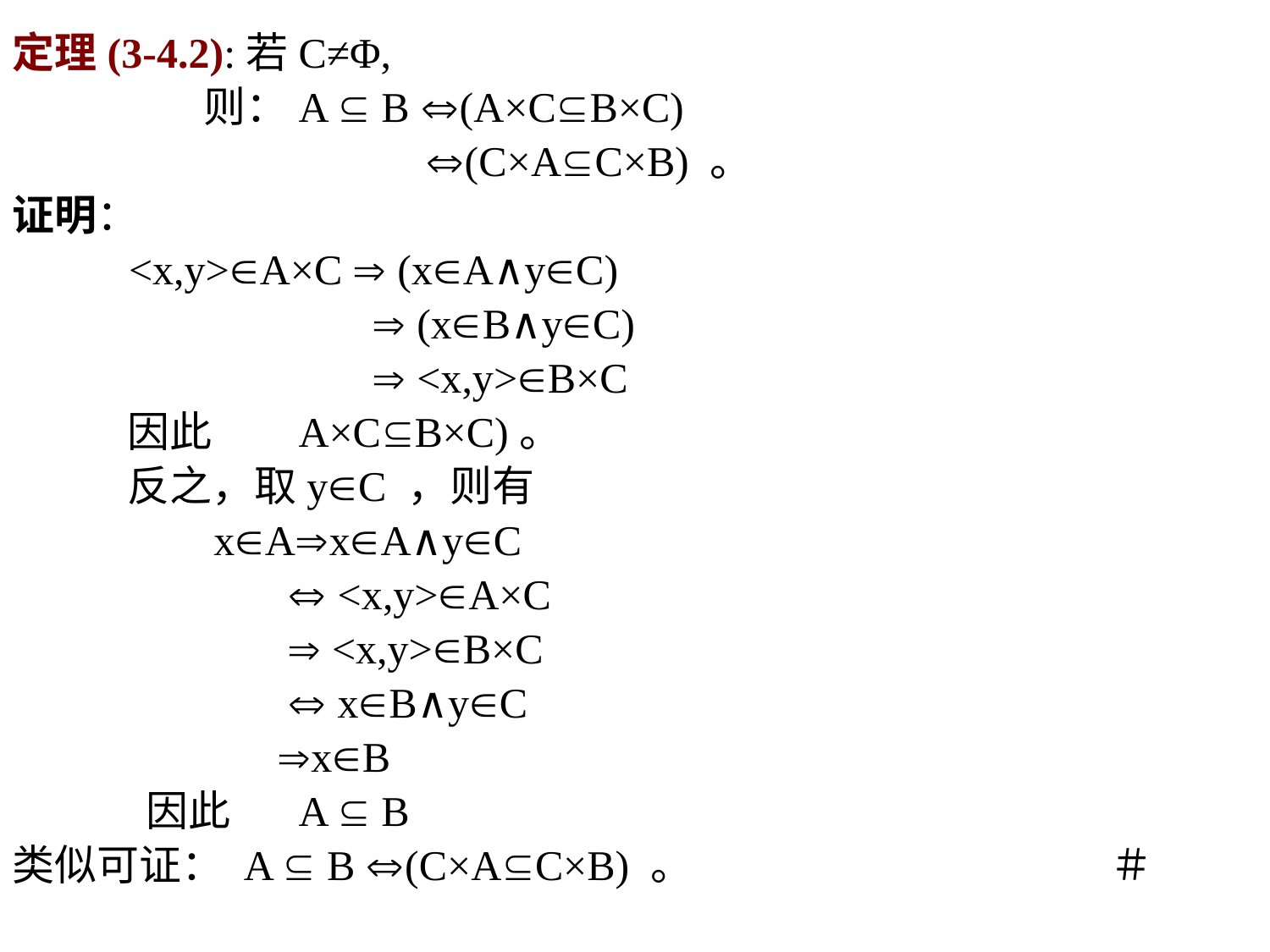

定理(3-4.2):若C≠Φ,
                   则：A ⊆ B ⇔(A×C⊆B×C)
                                       ⇔(C×A⊆C×B) 。
证明：
           <x,y>∈A×C ⇒ (x∈A∧y∈C)
                                  ⇒ (x∈B∧y∈C)
                                  ⇒ <x,y>∈B×C
           因此        A×C⊆B×C)。
           反之，取y∈C ，则有
                   x∈A⇒x∈A∧y∈C
                          ⇔ <x,y>∈A×C
                          ⇒ <x,y>∈B×C
                          ⇔ x∈B∧y∈C
                         ⇒x∈B
             因此      A ⊆ B
类似可证： A ⊆ B ⇔(C×A⊆C×B) 。                                            ＃